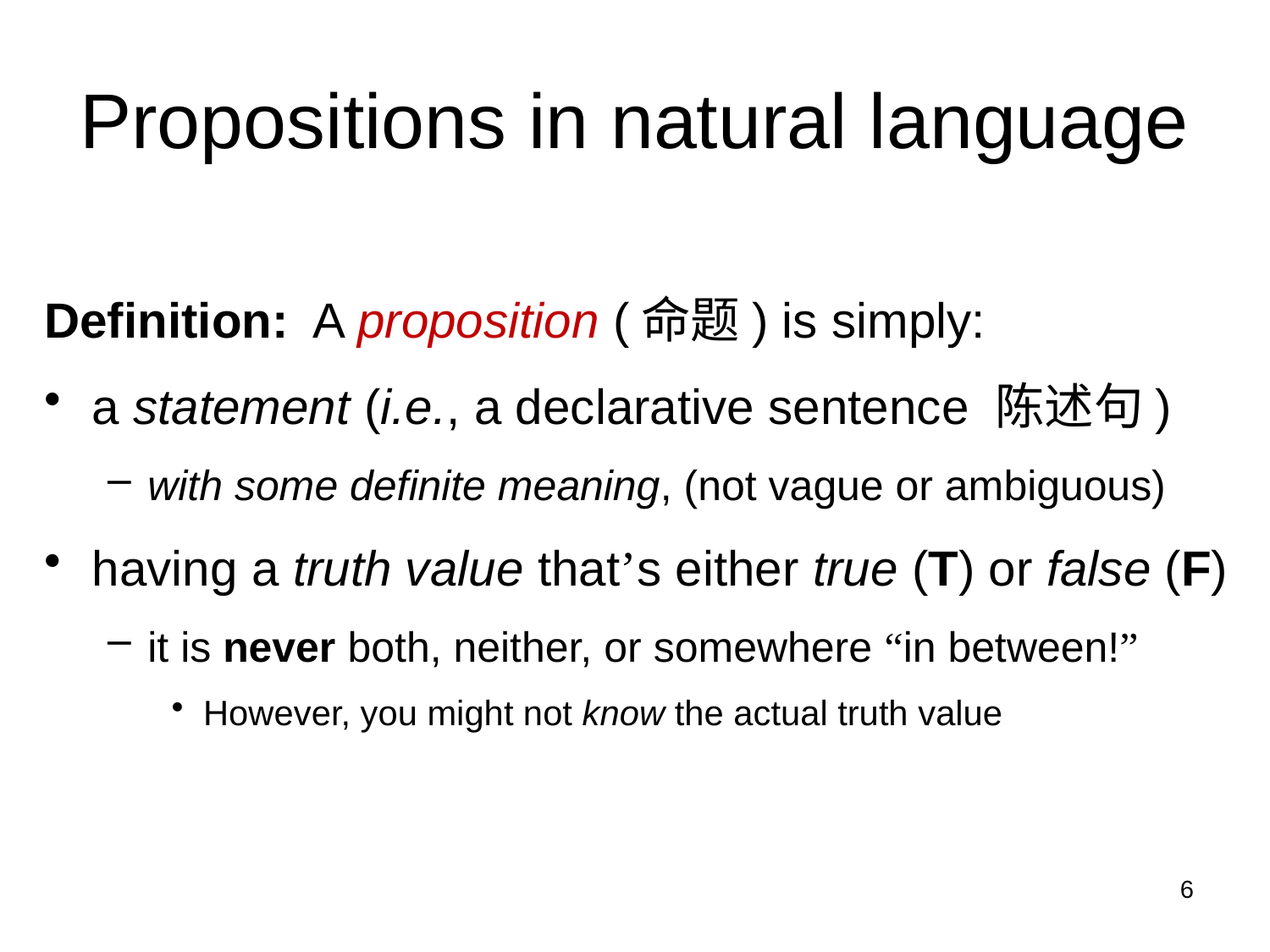

Topic #1 – Propositional Logic
# Propositions in natural language
Definition:  A proposition (命题) is simply:
a statement (i.e., a declarative sentence 陈述句)
with some definite meaning, (not vague or ambiguous)
having a truth value that’s either true (T) or false (F)
it is never both, neither, or somewhere “in between!”
However, you might not know the actual truth value
6